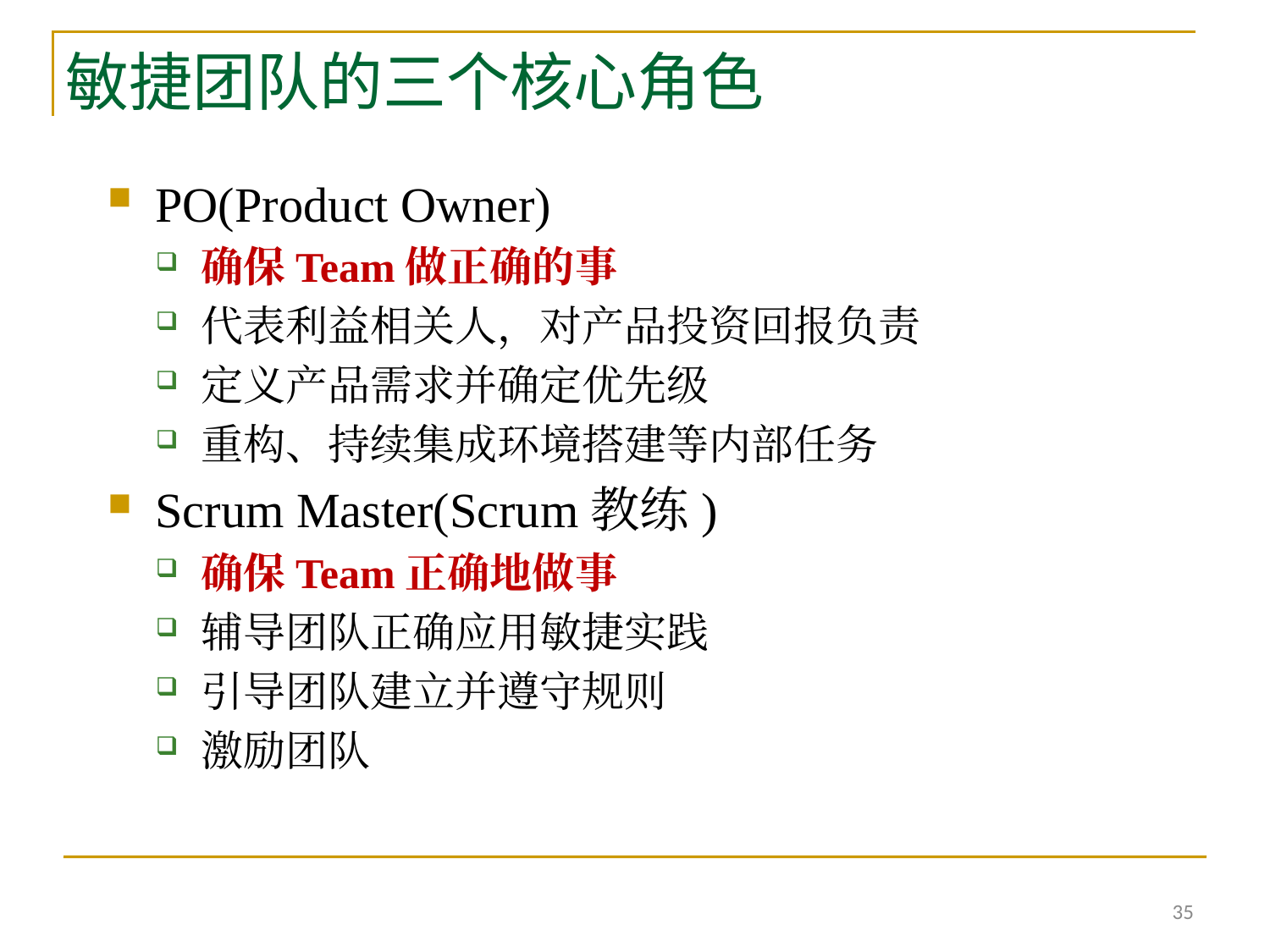

敏捷团队的三个核心角色
PO(Product Owner)
确保Team做正确的事
代表利益相关人，对产品投资回报负责
定义产品需求并确定优先级
重构、持续集成环境搭建等内部任务
Scrum Master(Scrum教练)
确保Team正确地做事
辅导团队正确应用敏捷实践
引导团队建立并遵守规则
激励团队
35